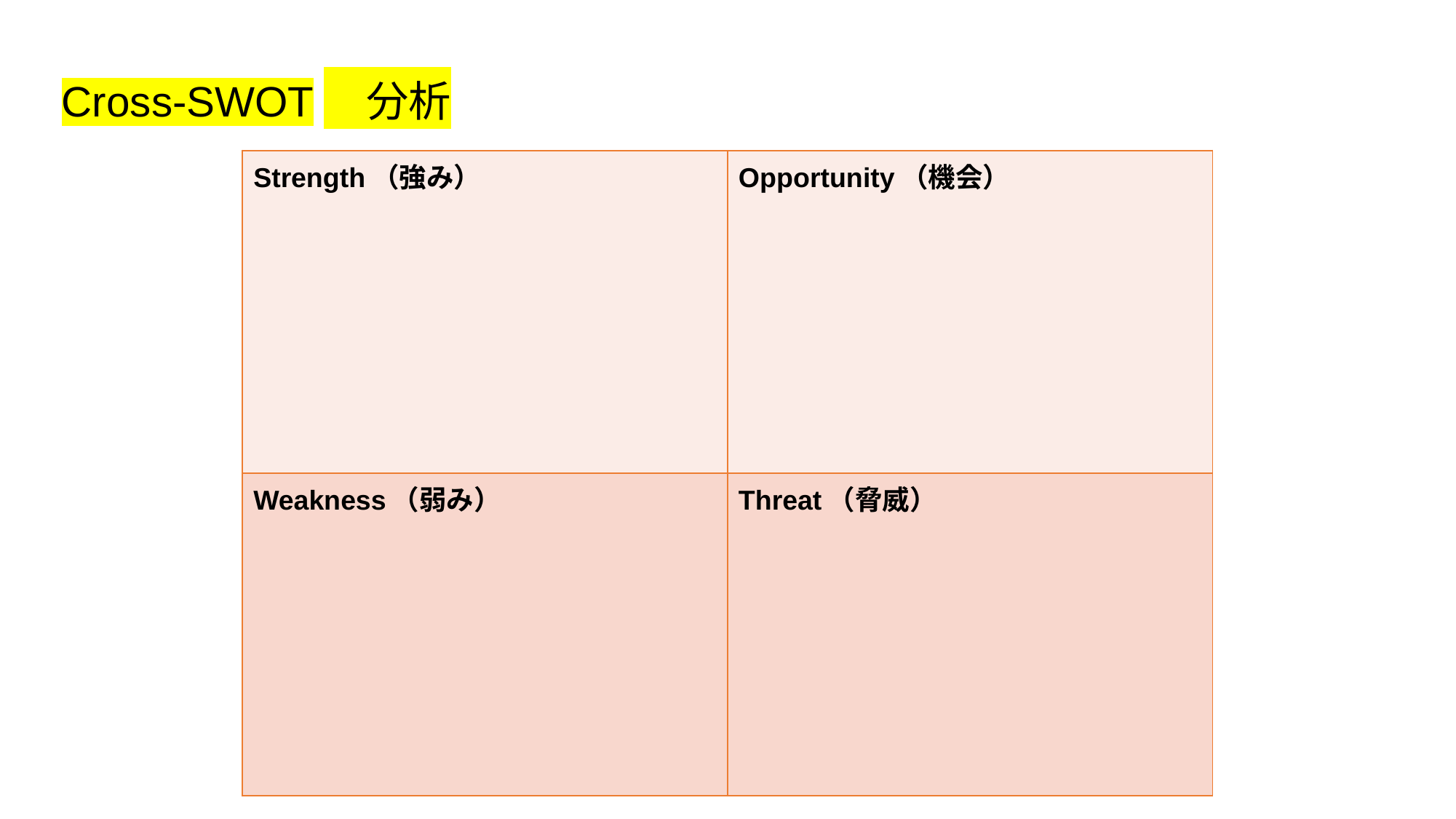

Cross-SWOT　分析
| Strength（強み） | Opportunity（機会） |
| --- | --- |
| Weakness（弱み） | Threat（脅威） |